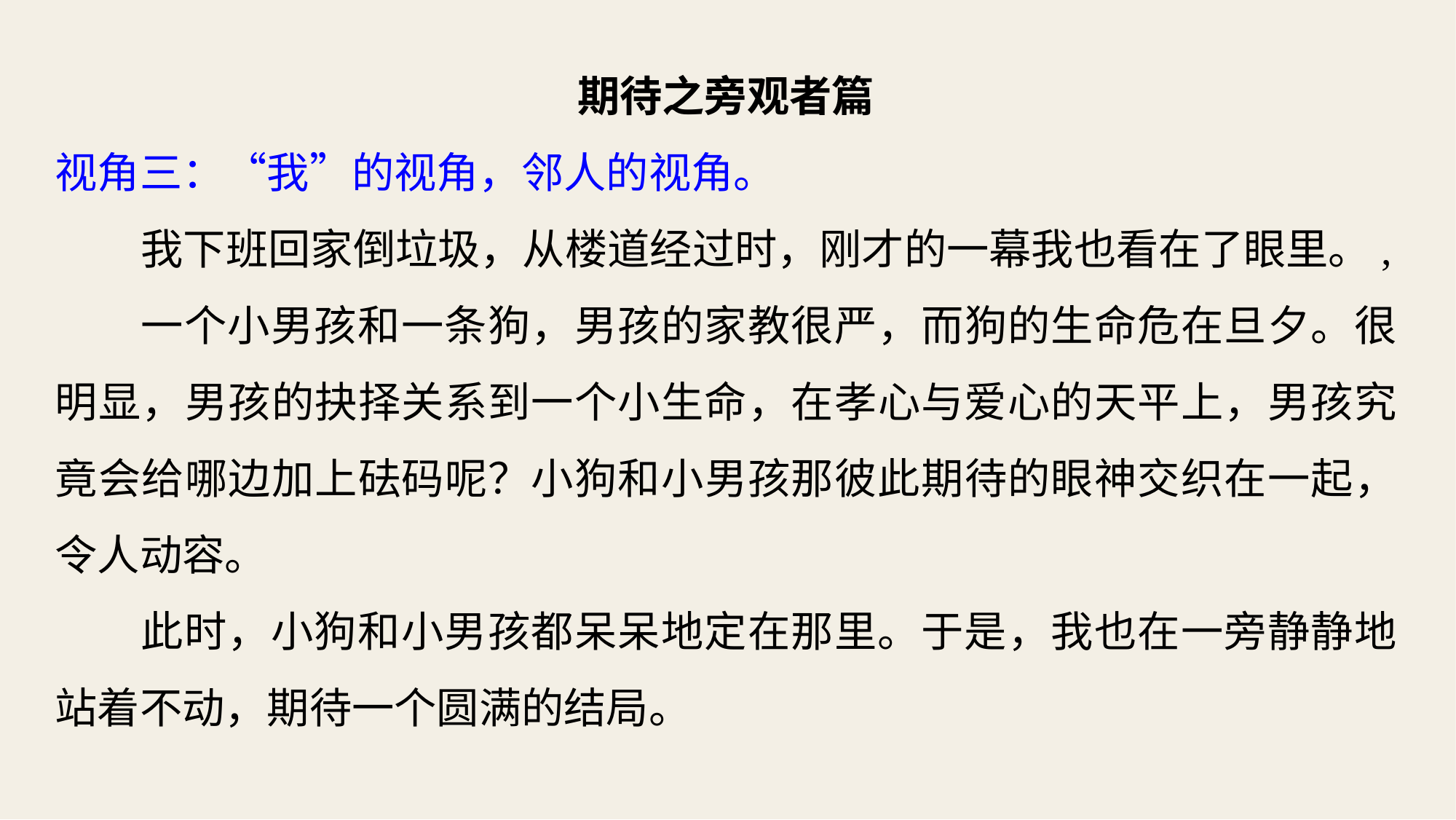

期待之旁观者篇
视角三：“我”的视角，邻人的视角。
我下班回家倒垃圾，从楼道经过时，刚才的一幕我也看在了眼里。,
一个小男孩和一条狗，男孩的家教很严，而狗的生命危在旦夕。很明显，男孩的抉择关系到一个小生命，在孝心与爱心的天平上，男孩究竟会给哪边加上砝码呢？小狗和小男孩那彼此期待的眼神交织在一起，令人动容。
此时，小狗和小男孩都呆呆地定在那里。于是，我也在一旁静静地站着不动，期待一个圆满的结局。